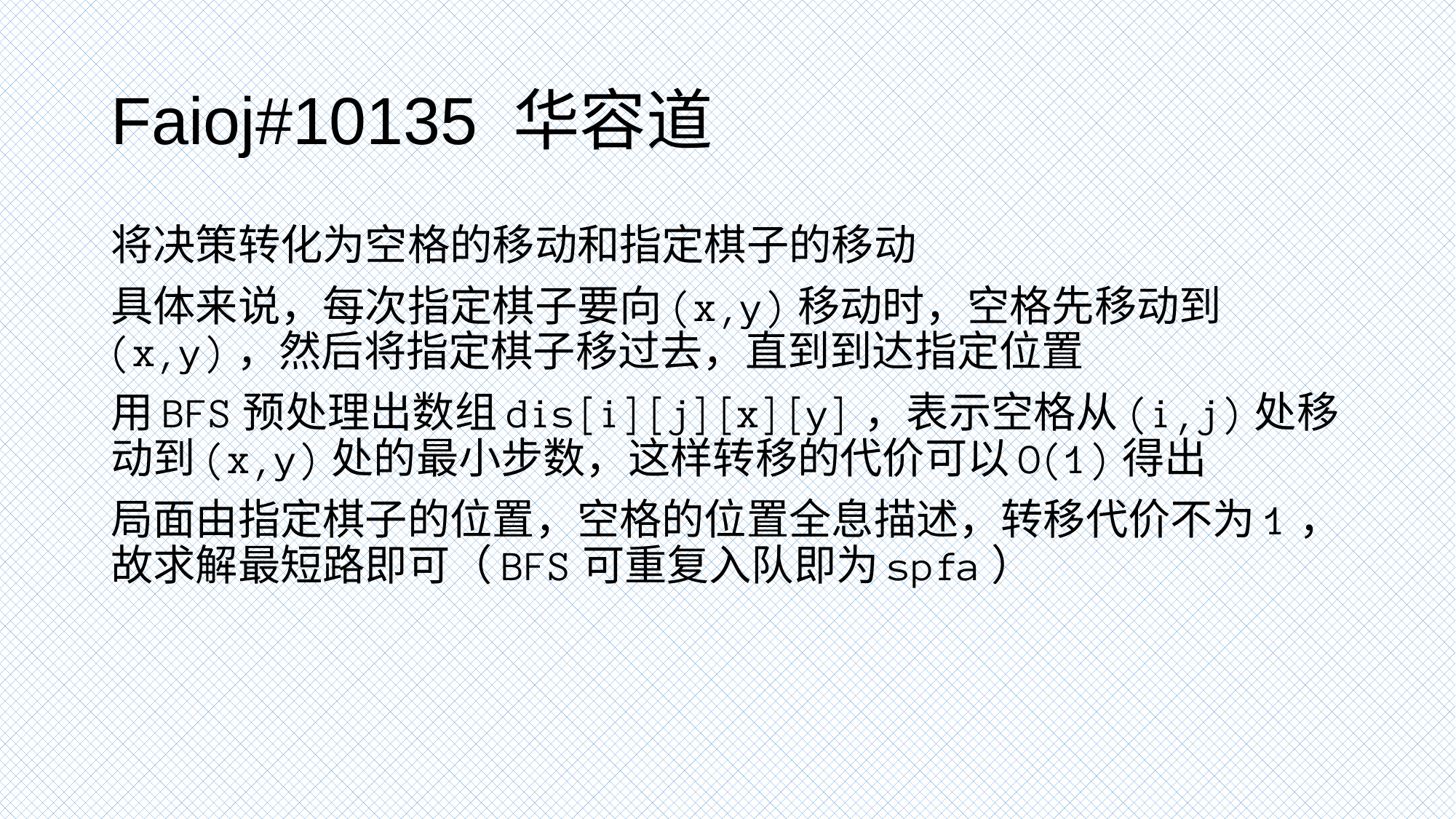

# Faioj#10135 华容道
将决策转化为空格的移动和指定棋子的移动
具体来说，每次指定棋子要向(x,y)移动时，空格先移动到(x,y)，然后将指定棋子移过去，直到到达指定位置
用BFS预处理出数组dis[i][j][x][y]，表示空格从(i,j)处移动到(x,y)处的最小步数，这样转移的代价可以O(1)得出
局面由指定棋子的位置，空格的位置全息描述，转移代价不为1，故求解最短路即可（BFS可重复入队即为spfa）